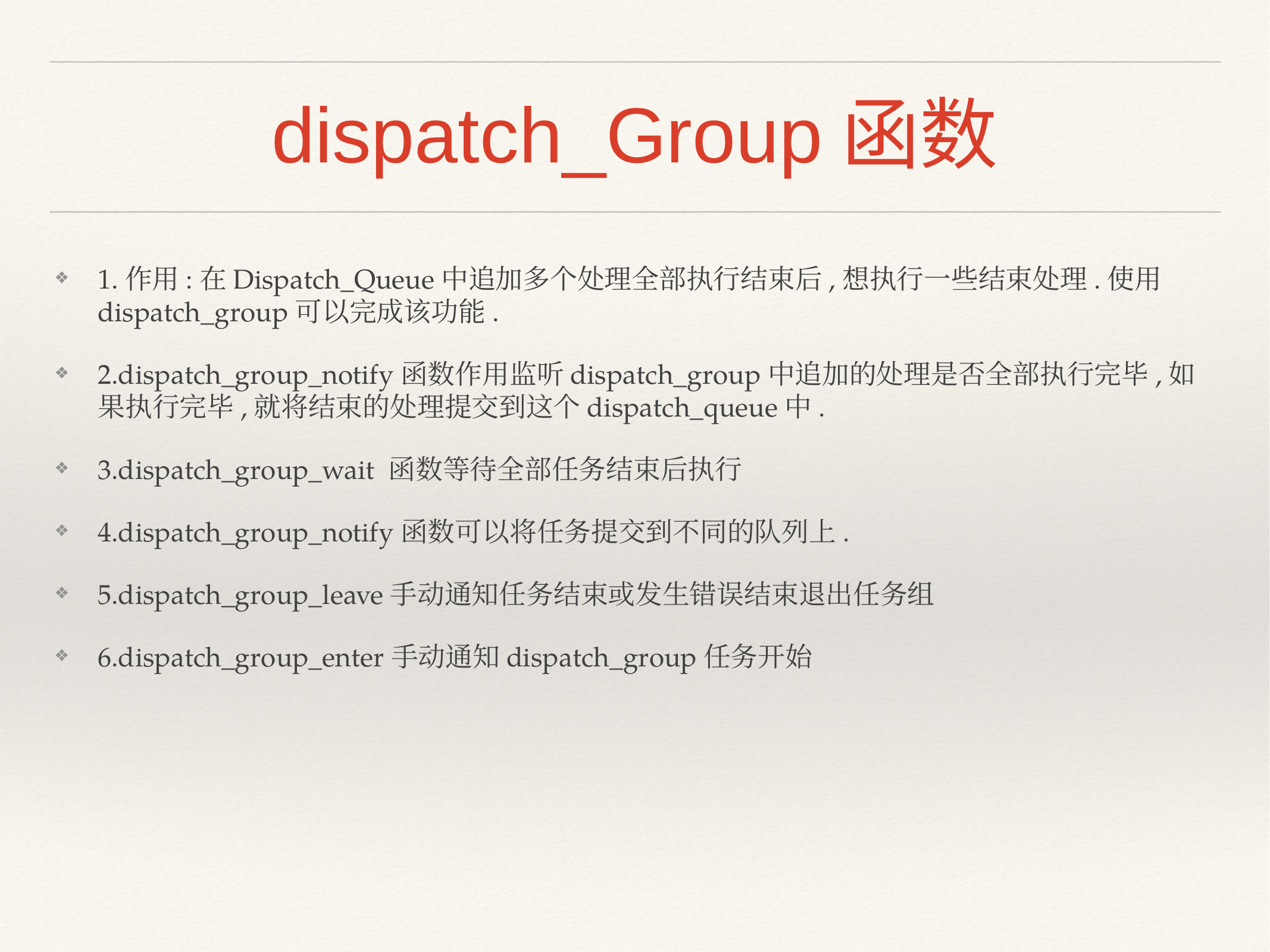

# dispatch_Group函数
1.作用:在Dispatch_Queue中追加多个处理全部执行结束后,想执行一些结束处理.使用dispatch_group可以完成该功能.
2.dispatch_group_notify函数作用监听dispatch_group中追加的处理是否全部执行完毕,如果执行完毕,就将结束的处理提交到这个dispatch_queue中.
3.dispatch_group_wait 函数等待全部任务结束后执行
4.dispatch_group_notify函数可以将任务提交到不同的队列上.
5.dispatch_group_leave手动通知任务结束或发生错误结束退出任务组
6.dispatch_group_enter手动通知dispatch_group任务开始